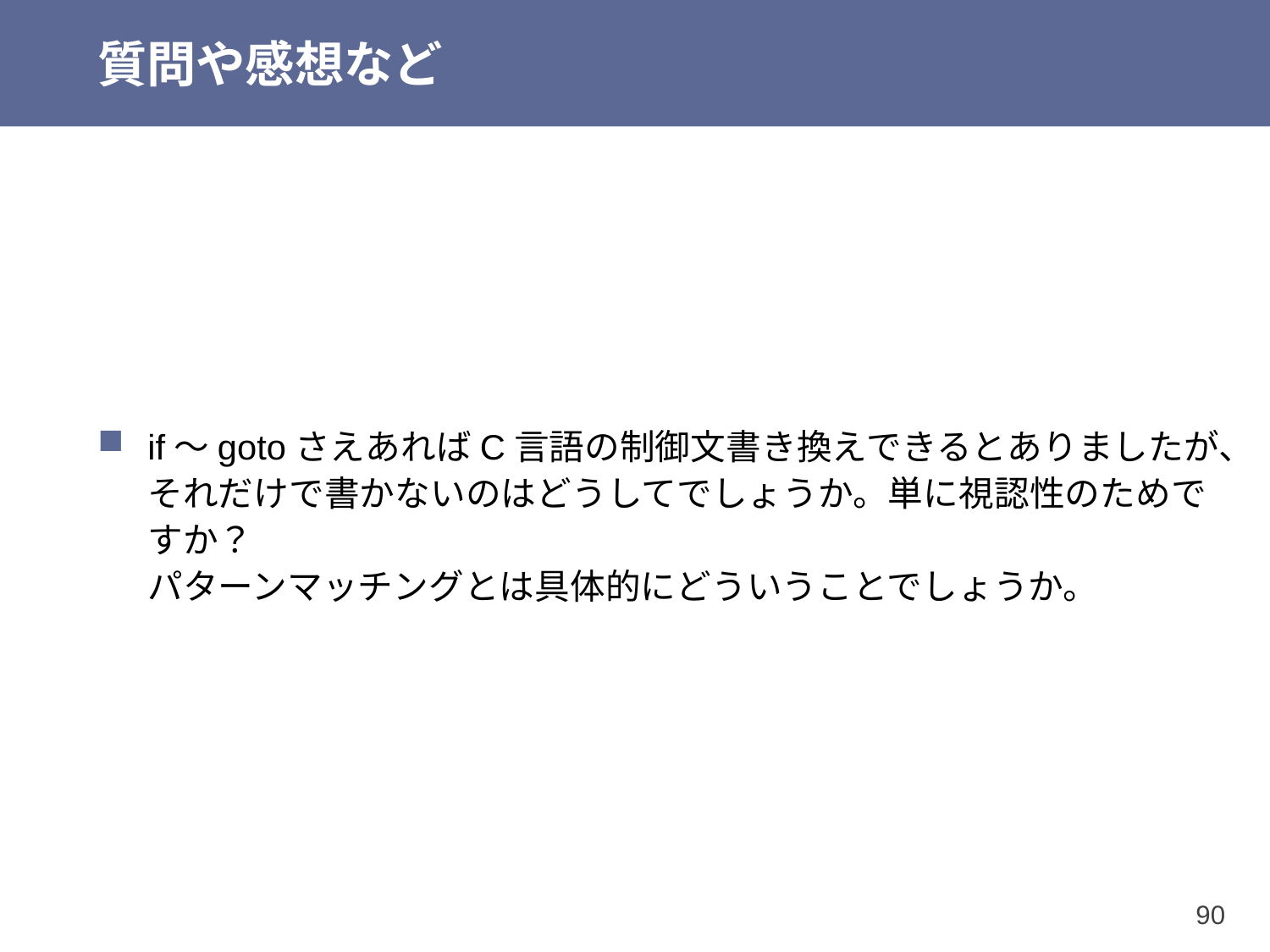

# 質問や感想など
if〜gotoさえあればC言語の制御文書き換えできるとありましたが、それだけで書かないのはどうしてでしょうか。単に視認性のためですか？
パターンマッチングとは具体的にどういうことでしょうか。